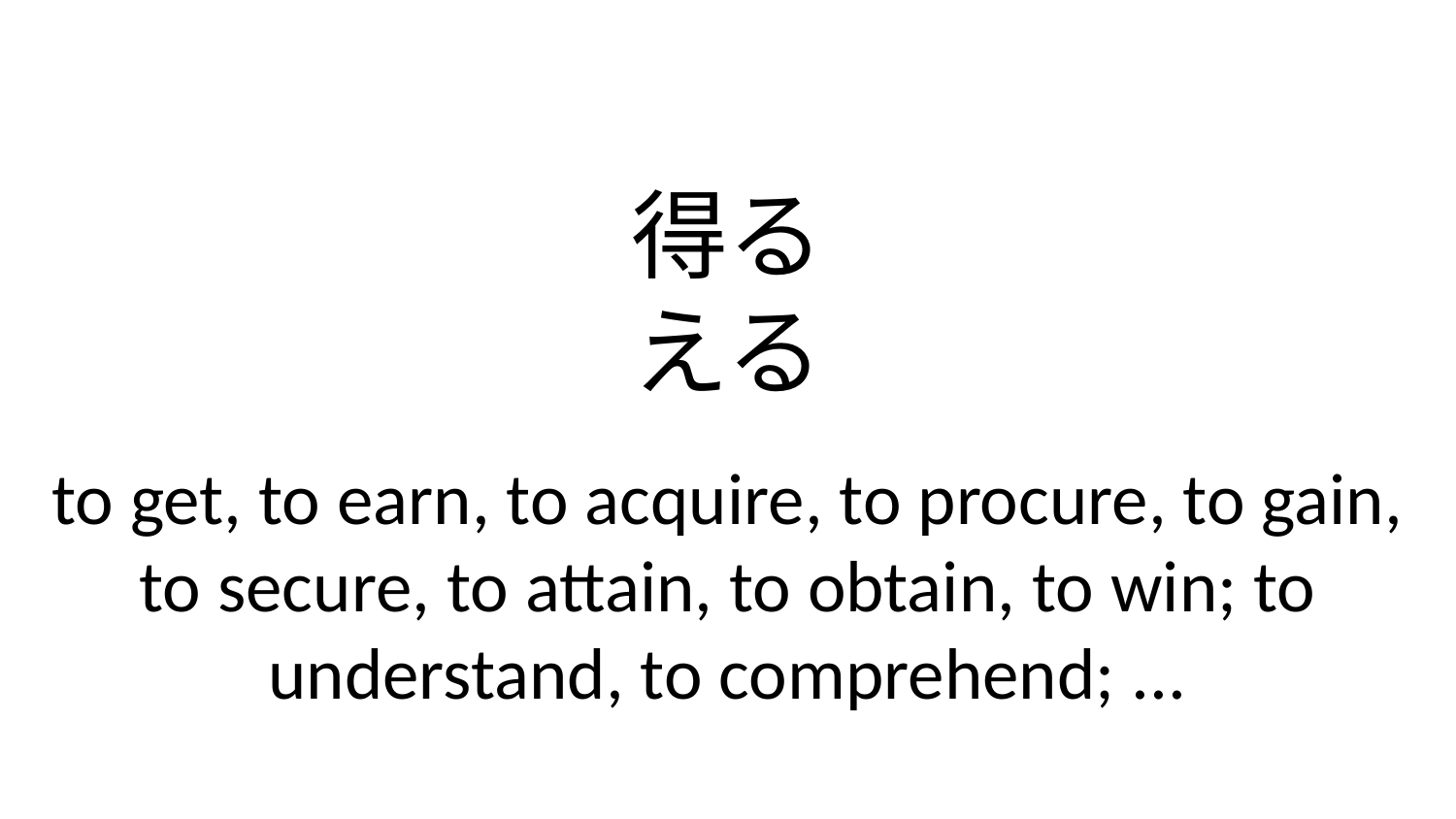

得る
える
to get, to earn, to acquire, to procure, to gain, to secure, to attain, to obtain, to win; to understand, to comprehend; ...